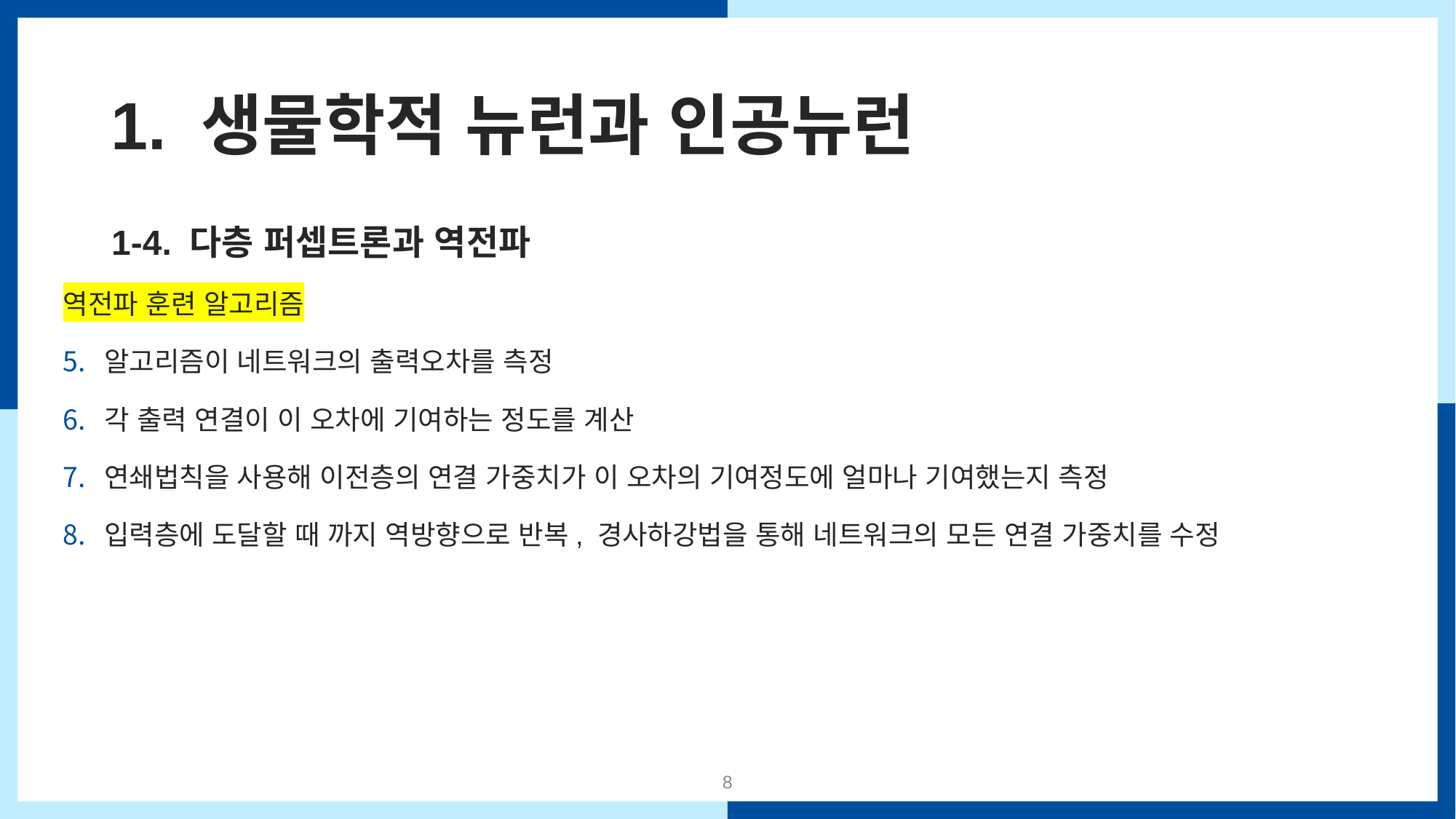

# 1. 생물학적 뉴런과 인공뉴런
     1-4. 다층 퍼셉트론과 역전파
역전파 훈련 알고리즘
알고리즘이 네트워크의 출력오차를 측정
각 출력 연결이 이 오차에 기여하는 정도를 계산
연쇄법칙을 사용해 이전층의 연결 가중치가 이 오차의 기여정도에 얼마나 기여했는지 측정
입력층에 도달할 때 까지 역방향으로 반복, 경사하강법을 통해 네트워크의 모든 연결 가중치를 수정

8